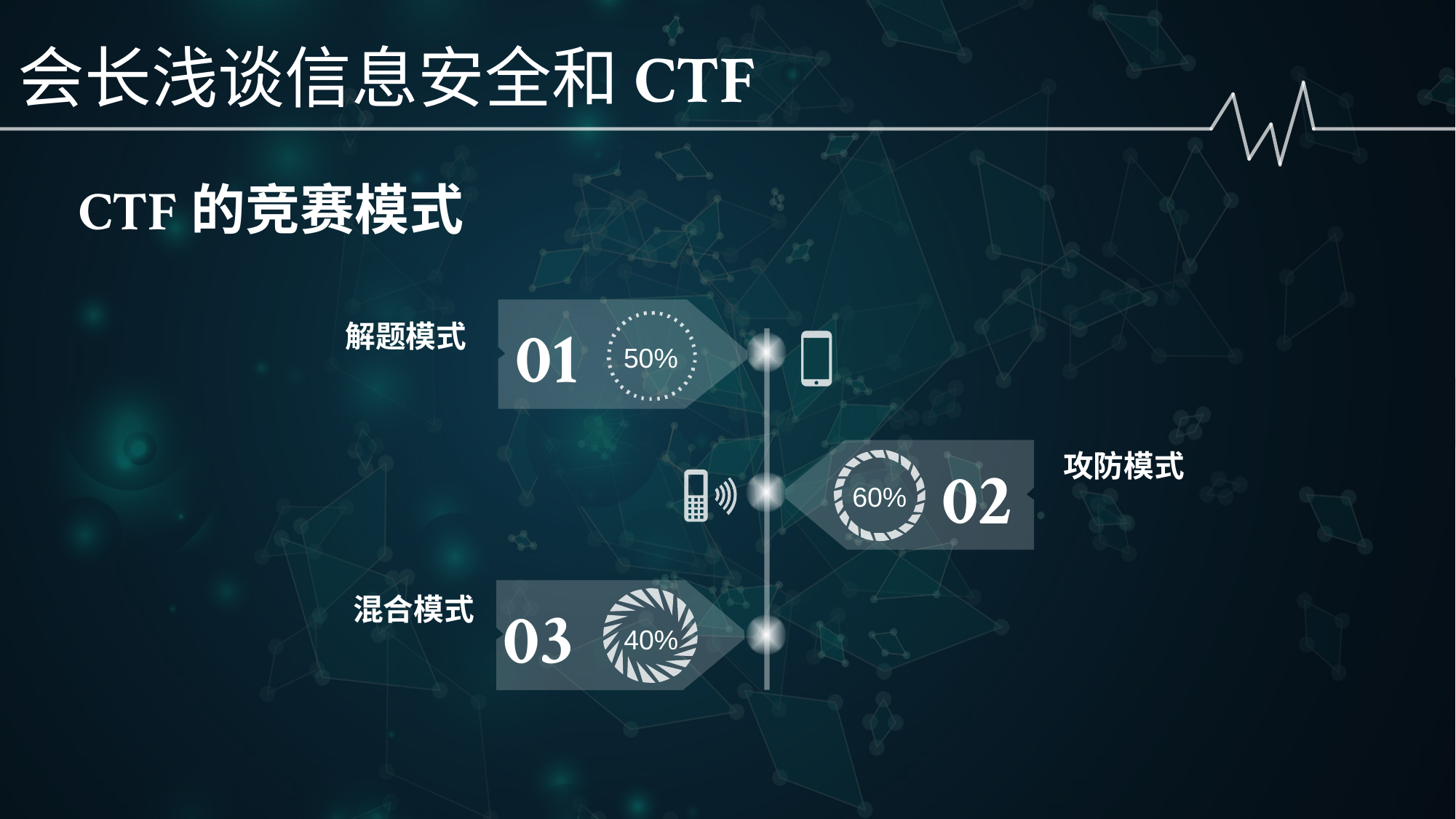

会长浅谈信息安全和CTF
CTF的竞赛模式

01

50%
解题模式

攻防模式

02

60%

混合模式

03

40%